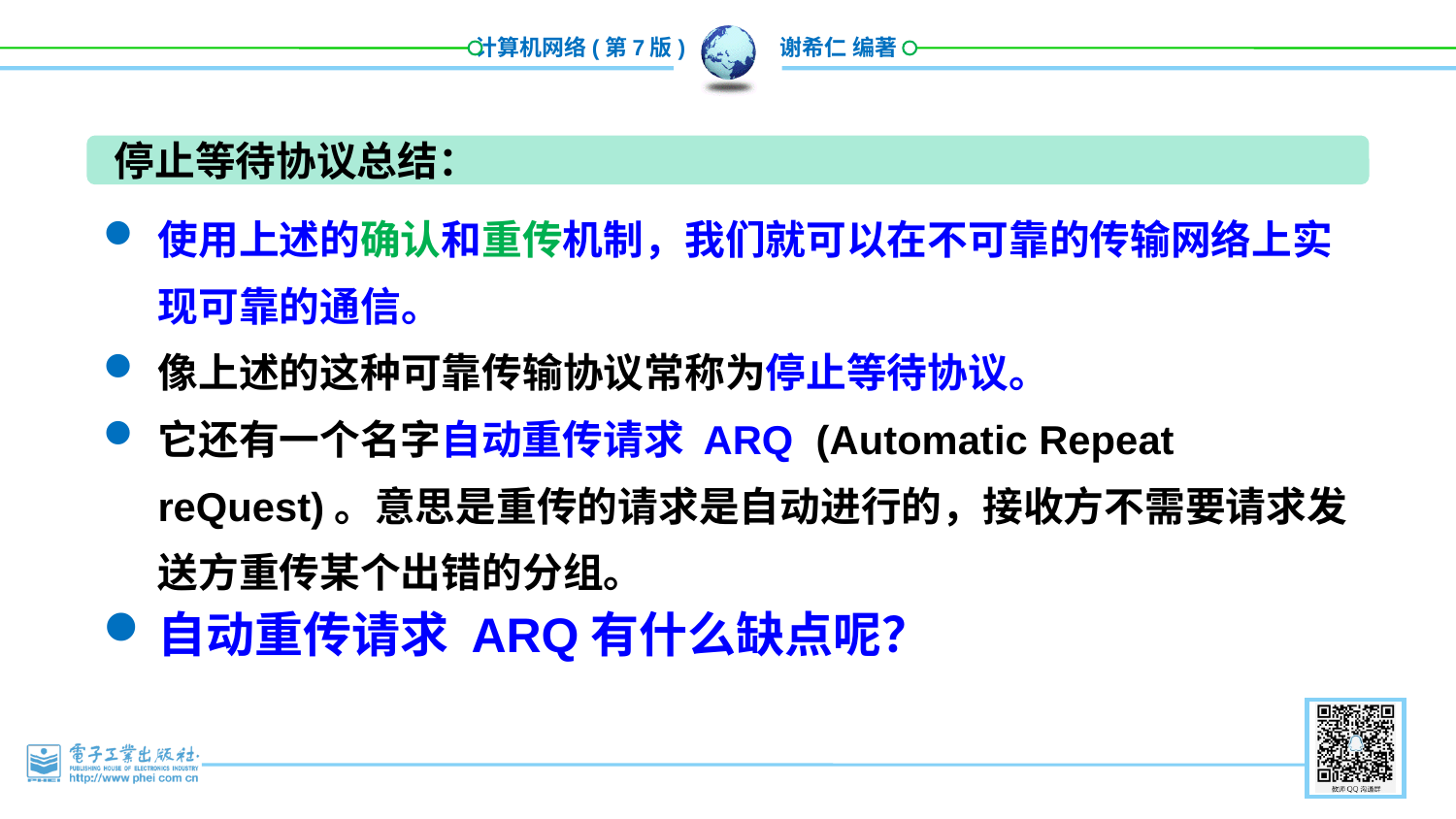

停止等待协议总结：

使用上述的确认和重传机制，我们就可以在不可靠的传输网络上实现可靠的通信。
像上述的这种可靠传输协议常称为停止等待协议。
它还有一个名字自动重传请求 ARQ  (Automatic Repeat reQuest)。意思是重传的请求是自动进行的，接收方不需要请求发送方重传某个出错的分组。
自动重传请求 ARQ有什么缺点呢？